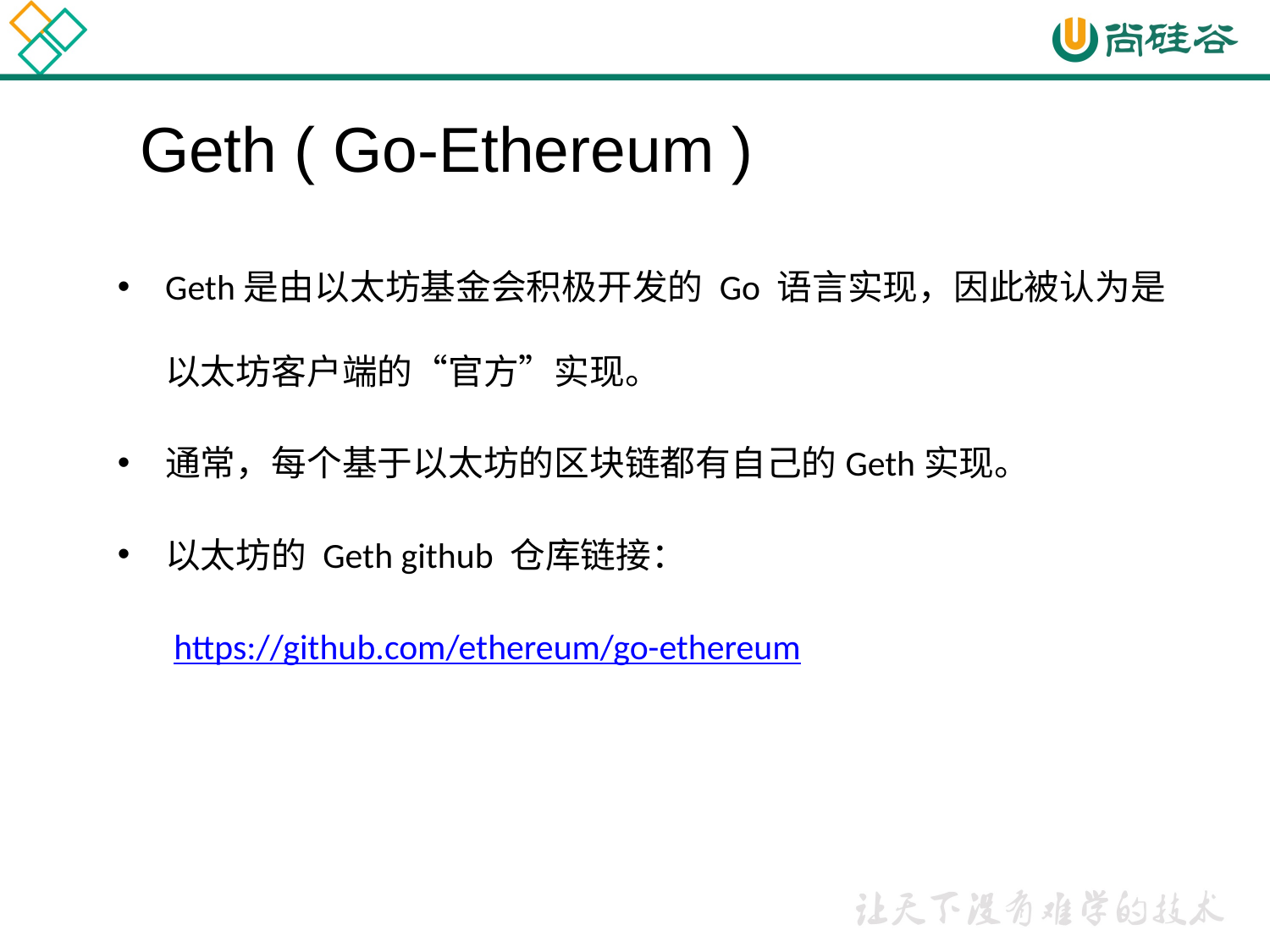

# Geth ( Go-Ethereum )
Geth是由以太坊基金会积极开发的 Go 语言实现，因此被认为是以太坊客户端的“官方”实现。
通常，每个基于以太坊的区块链都有自己的Geth实现。
以太坊的 Geth github 仓库链接：
       https://github.com/ethereum/go-ethereum